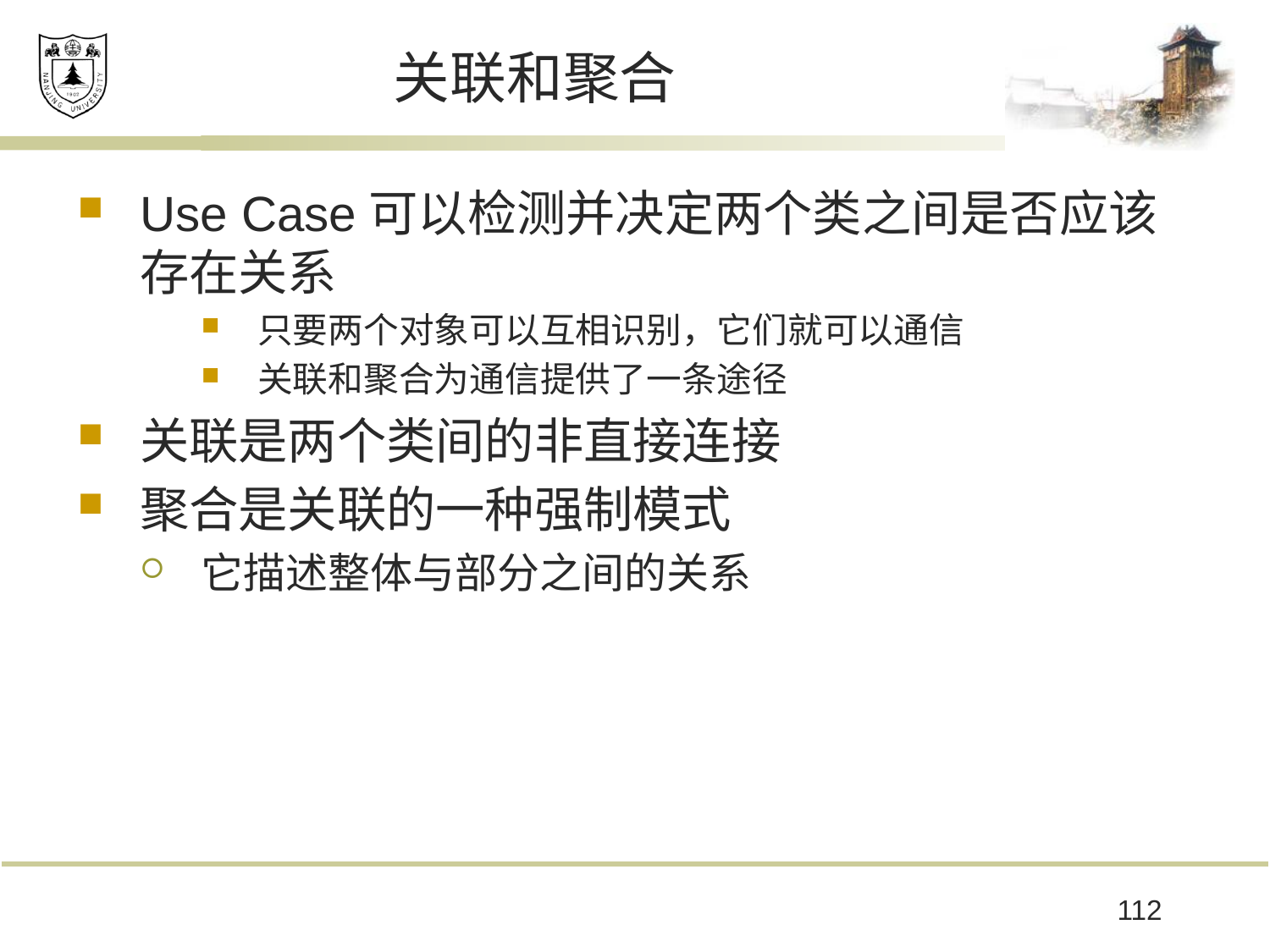

# 关联和聚合
Use Case可以检测并决定两个类之间是否应该存在关系
只要两个对象可以互相识别，它们就可以通信
关联和聚合为通信提供了一条途径
关联是两个类间的非直接连接
聚合是关联的一种强制模式
它描述整体与部分之间的关系
112